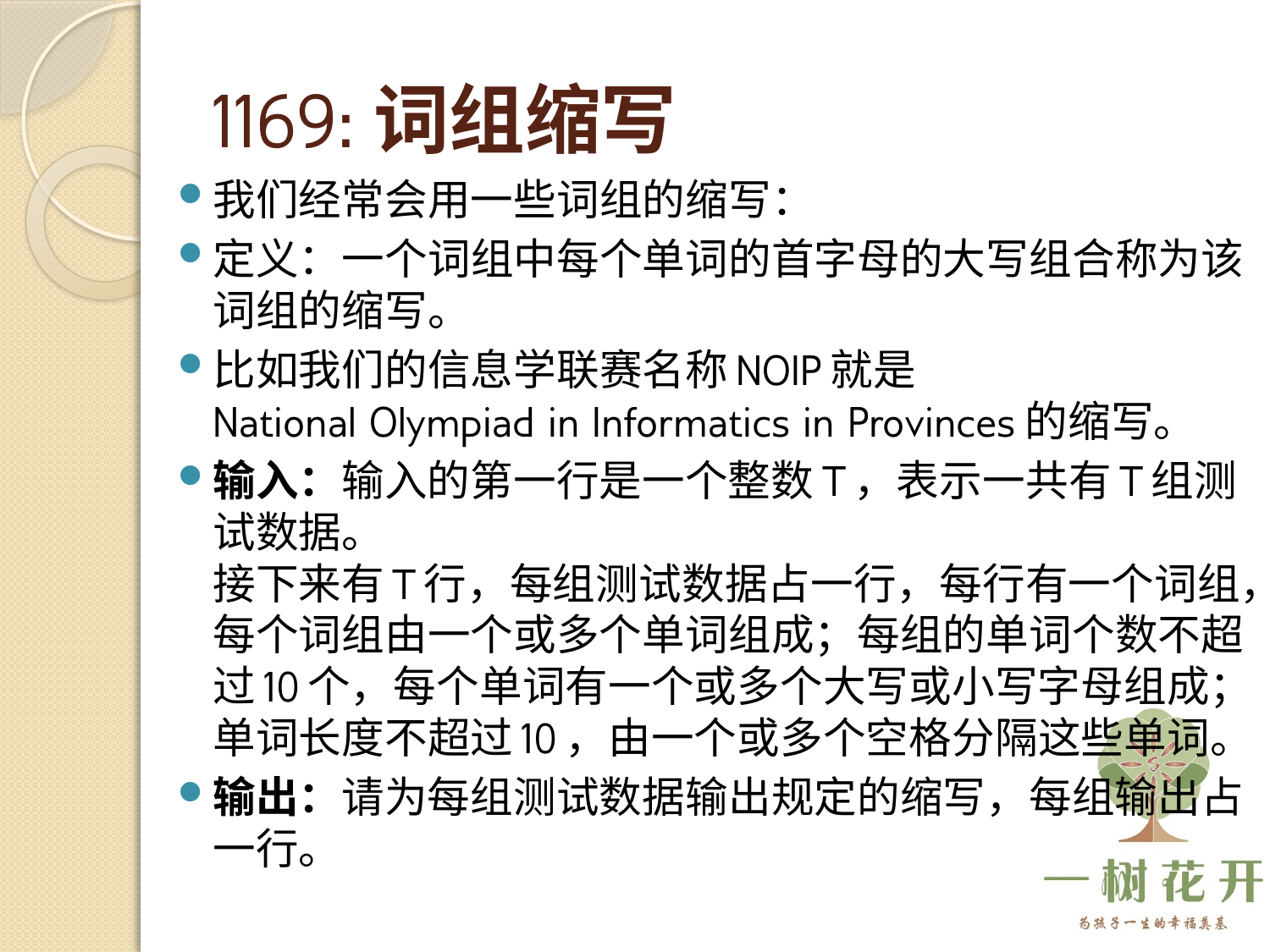

# 1169:词组缩写
我们经常会用一些词组的缩写：
定义：一个词组中每个单词的首字母的大写组合称为该词组的缩写。
比如我们的信息学联赛名称NOIP就是
National Olympiad in Informatics in Provinces的缩写。
输入：输入的第一行是一个整数T，表示一共有T组测试数据。
接下来有T行，每组测试数据占一行，每行有一个词组，每个词组由一个或多个单词组成；每组的单词个数不超过10个，每个单词有一个或多个大写或小写字母组成；
单词长度不超过10，由一个或多个空格分隔这些单词。
输出：请为每组测试数据输出规定的缩写，每组输出占一行。